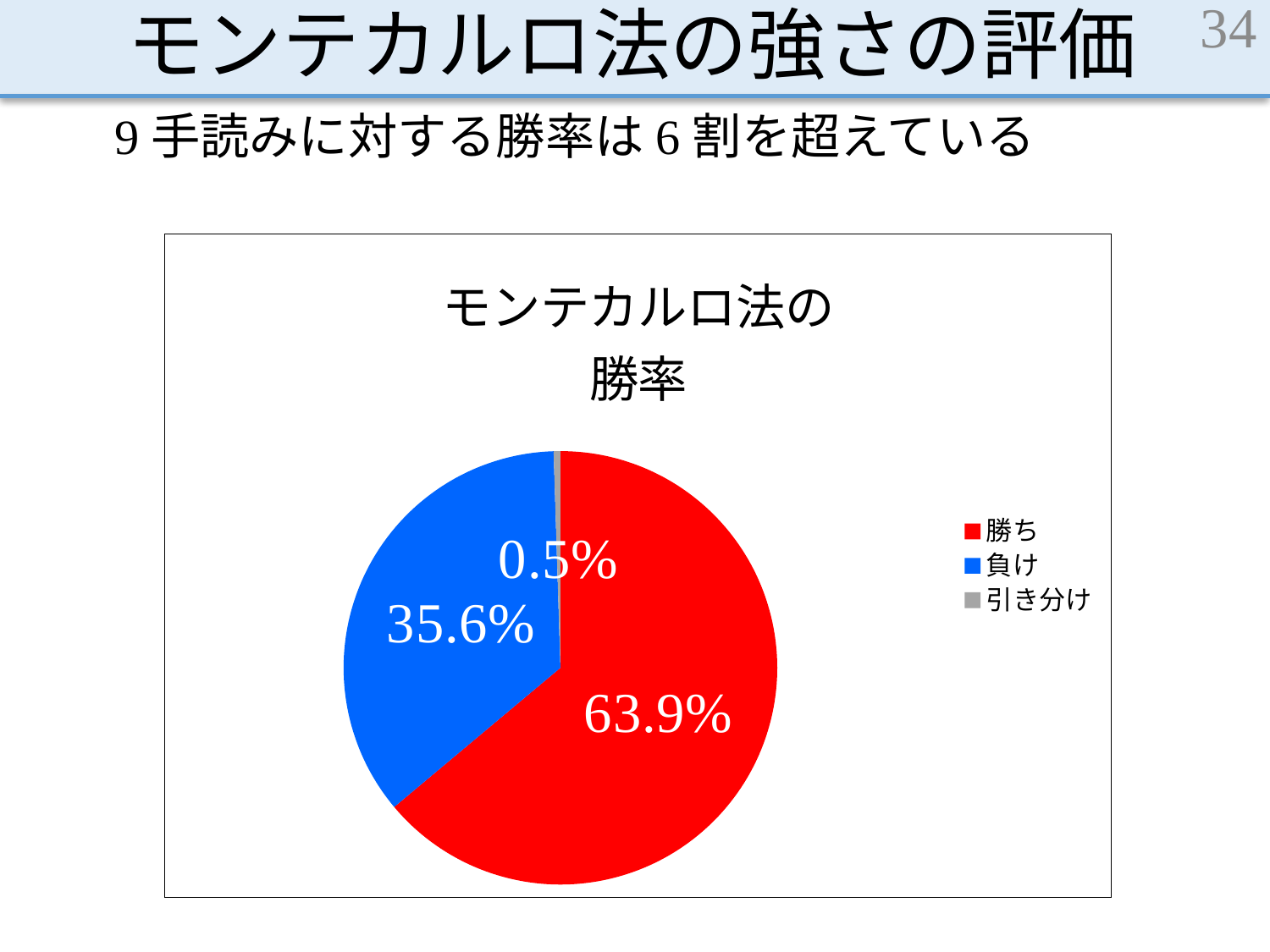

# モンテカルロ法の強さの評価
34
9手読みに対する勝率は6割を超えている

### Chart: モンテカルロ法の
勝率

| Category | それぞれの勝率 |
|---|---|
| 勝ち | 0.639 |
| 負け | 0.356 |
| 引き分け | 0.005 |